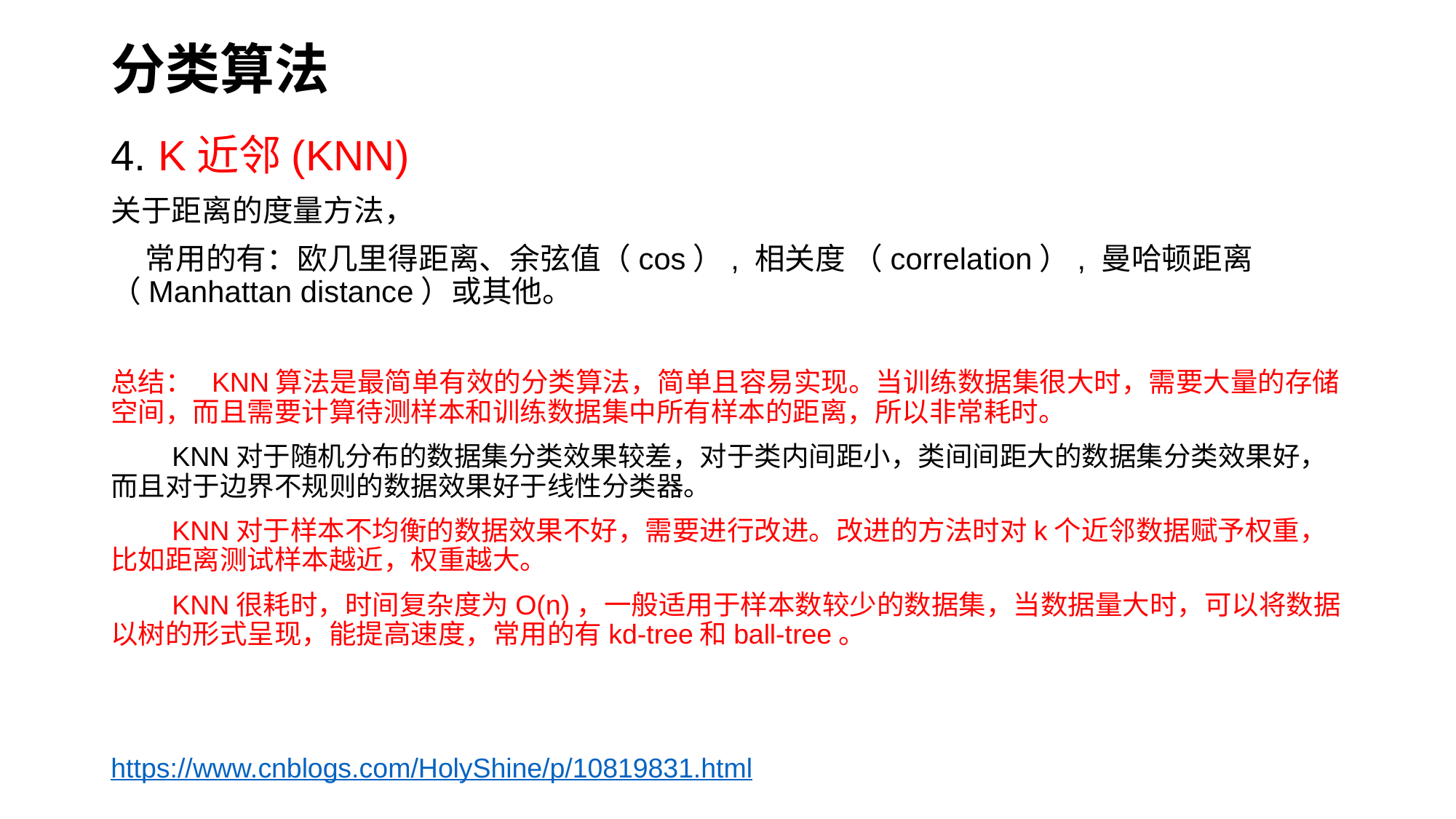

# 分类算法
4. K近邻(KNN)
关于距离的度量方法，
    常用的有：欧几里得距离、余弦值（cos）, 相关度 （correlation）, 曼哈顿距离 （Manhattan distance）或其他。

总结：  KNN算法是最简单有效的分类算法，简单且容易实现。当训练数据集很大时，需要大量的存储空间，而且需要计算待测样本和训练数据集中所有样本的距离，所以非常耗时。
        KNN对于随机分布的数据集分类效果较差，对于类内间距小，类间间距大的数据集分类效果好，而且对于边界不规则的数据效果好于线性分类器。
        KNN对于样本不均衡的数据效果不好，需要进行改进。改进的方法时对k个近邻数据赋予权重，比如距离测试样本越近，权重越大。
　　KNN很耗时，时间复杂度为O(n)，一般适用于样本数较少的数据集，当数据量大时，可以将数据以树的形式呈现，能提高速度，常用的有kd-tree和ball-tree。

https://www.cnblogs.com/HolyShine/p/10819831.html